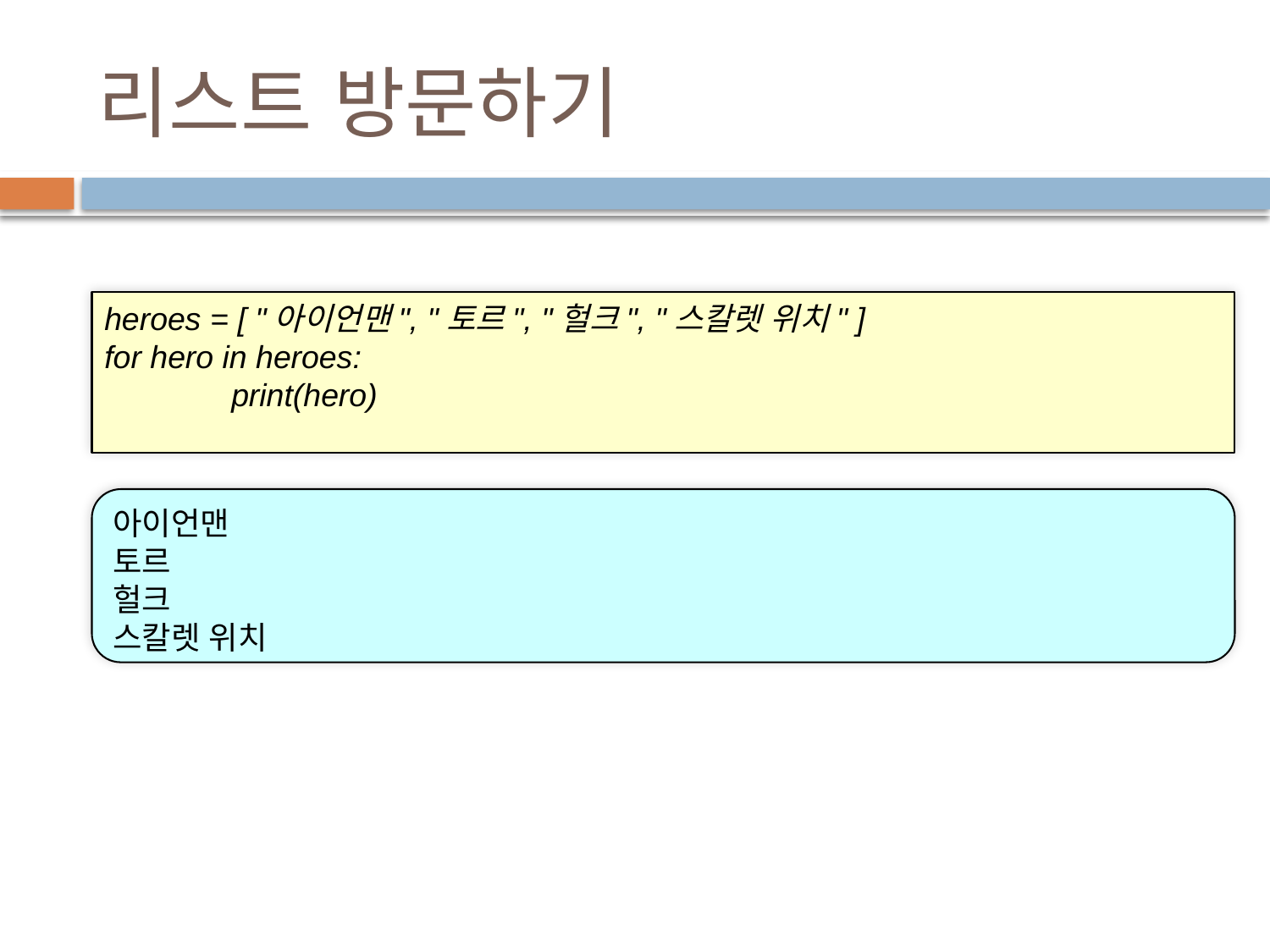

# 리스트 방문하기
heroes = [ "아이언맨", "토르", "헐크", "스칼렛 위치" ]
for hero in heroes:
	print(hero)
아이언맨
토르
헐크
스칼렛 위치